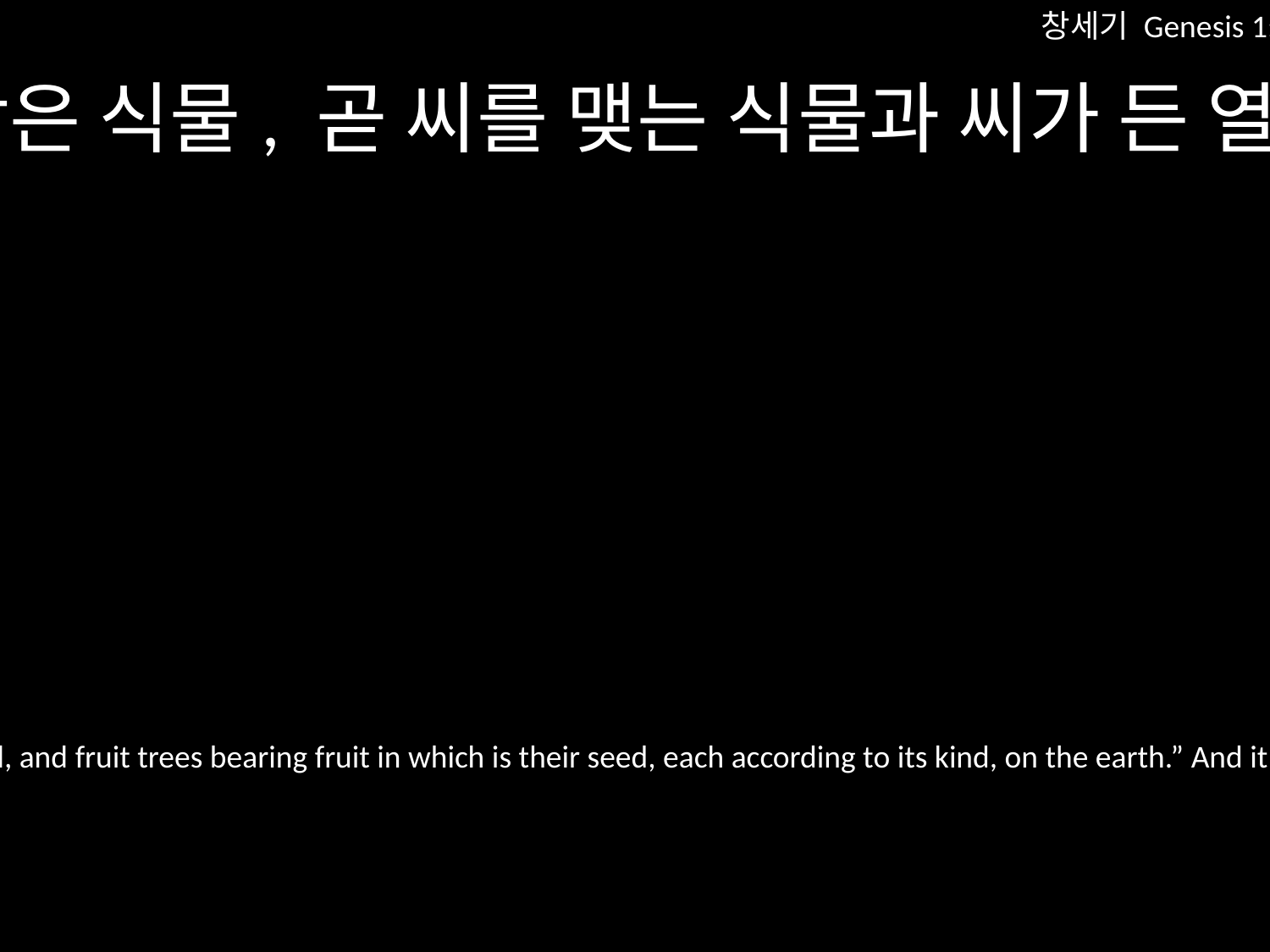

창세기 Genesis 1:11
하나님께서 말씀하시기를 “땅은 식물, 곧 씨를 맺는 식물과 씨가 든 열매를 맺는 나무를 그 종류대로 땅 위에 내라” 하시니 그대로 됐습니다.
And God said, “Let the earth sprout vegetation, plants yielding seed, and fruit trees bearing fruit in which is their seed, each according to its kind, on the earth.” And it was so.